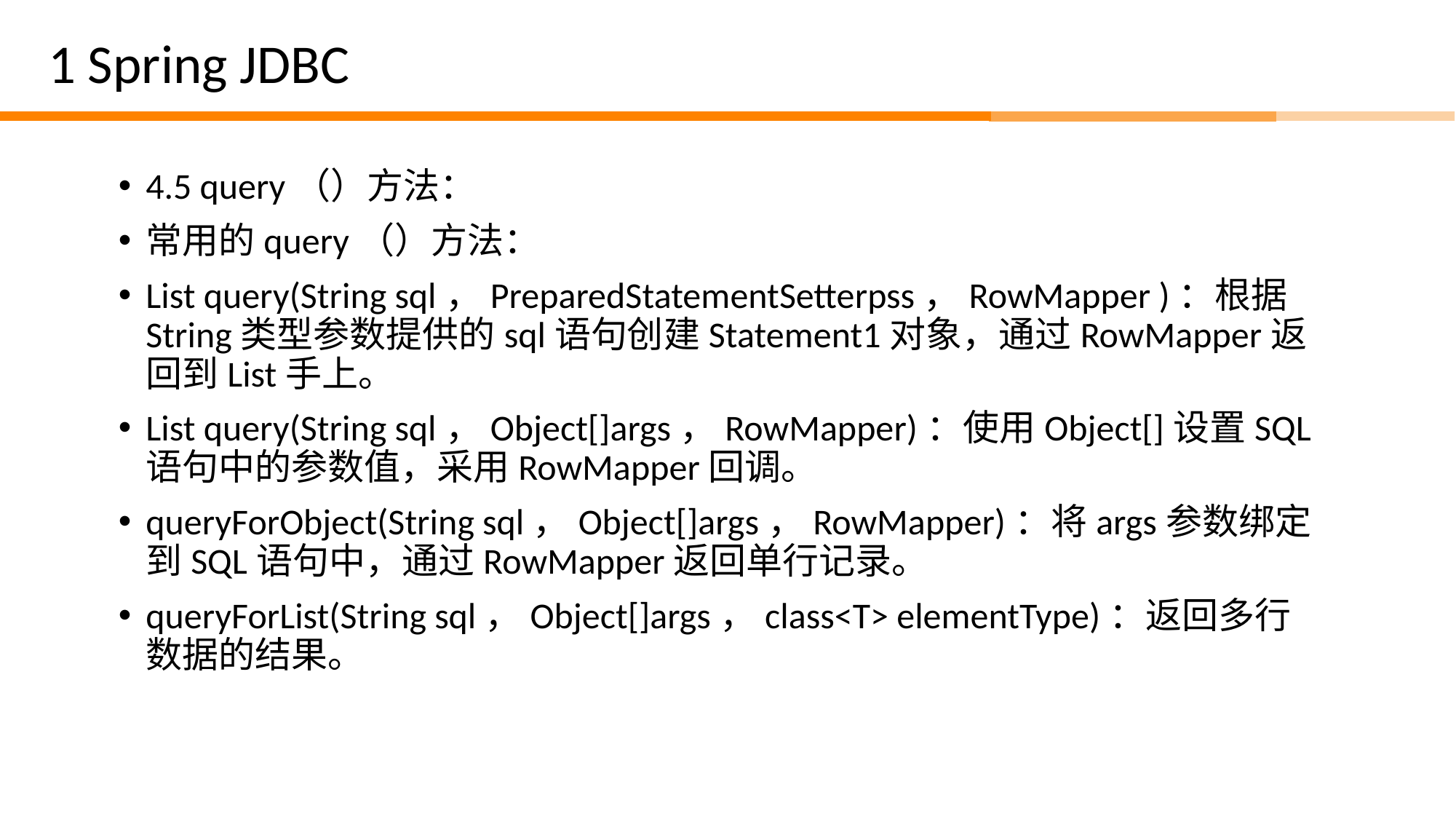

# 1 Spring JDBC
4.5 query（）方法：
常用的query（）方法：
List query(String sql，PreparedStatementSetterpss，RowMapper )：根据String类型参数提供的sql语句创建Statement1对象，通过RowMapper返回到List手上。
List query(String sql，Object[]args，RowMapper)：使用Object[]设置SQL语句中的参数值，采用RowMapper回调。
queryForObject(String sql，Object[]args，RowMapper)：将args参数绑定到SQL语句中，通过RowMapper返回单行记录。
queryForList(String sql，Object[]args，class<T> elementType)：返回多行数据的结果。